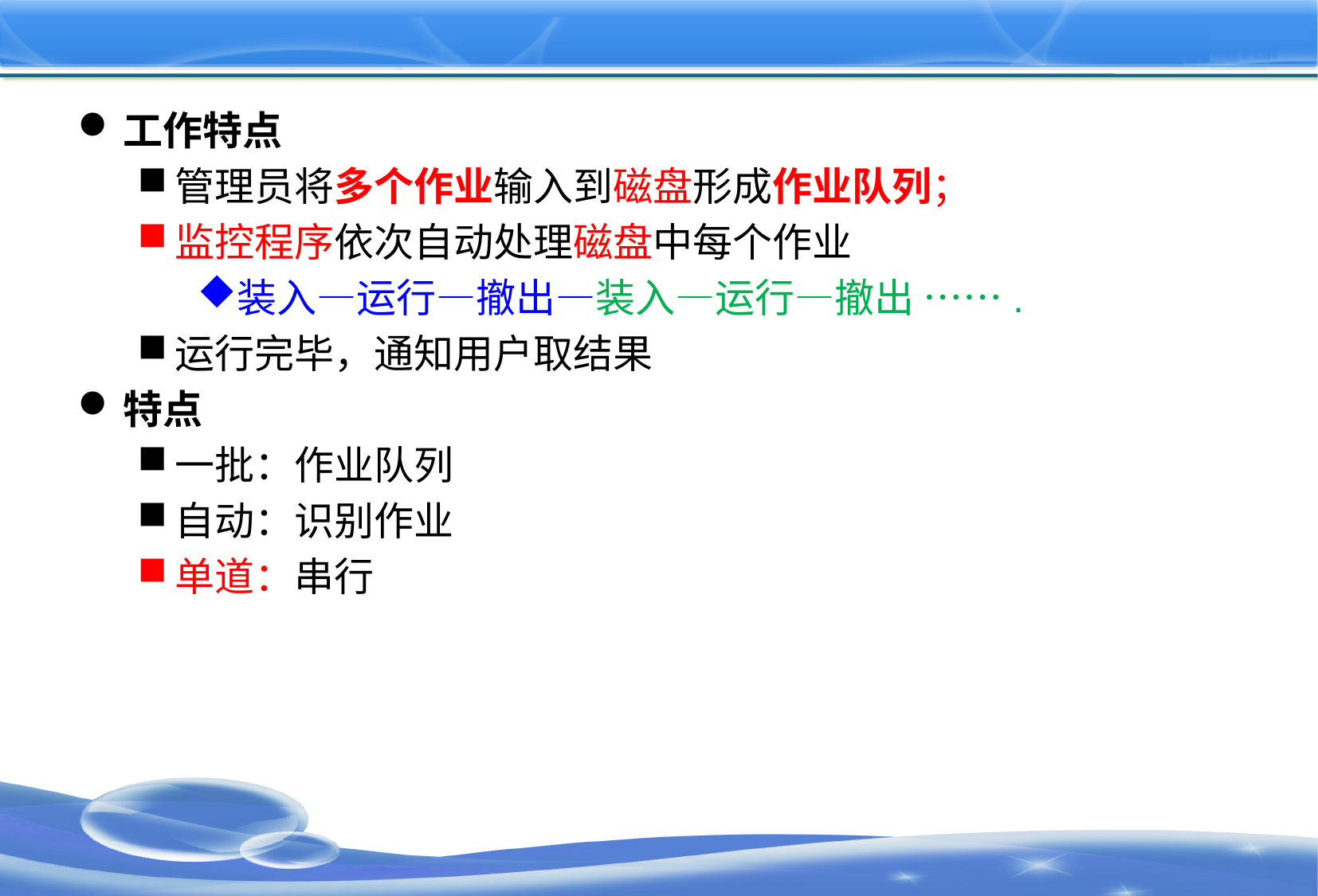

#
工作特点
管理员将多个作业输入到磁盘形成作业队列；
监控程序依次自动处理磁盘中每个作业
装入—运行—撤出—装入—运行—撤出 …….
运行完毕，通知用户取结果
特点
一批：作业队列
自动：识别作业
单道：串行